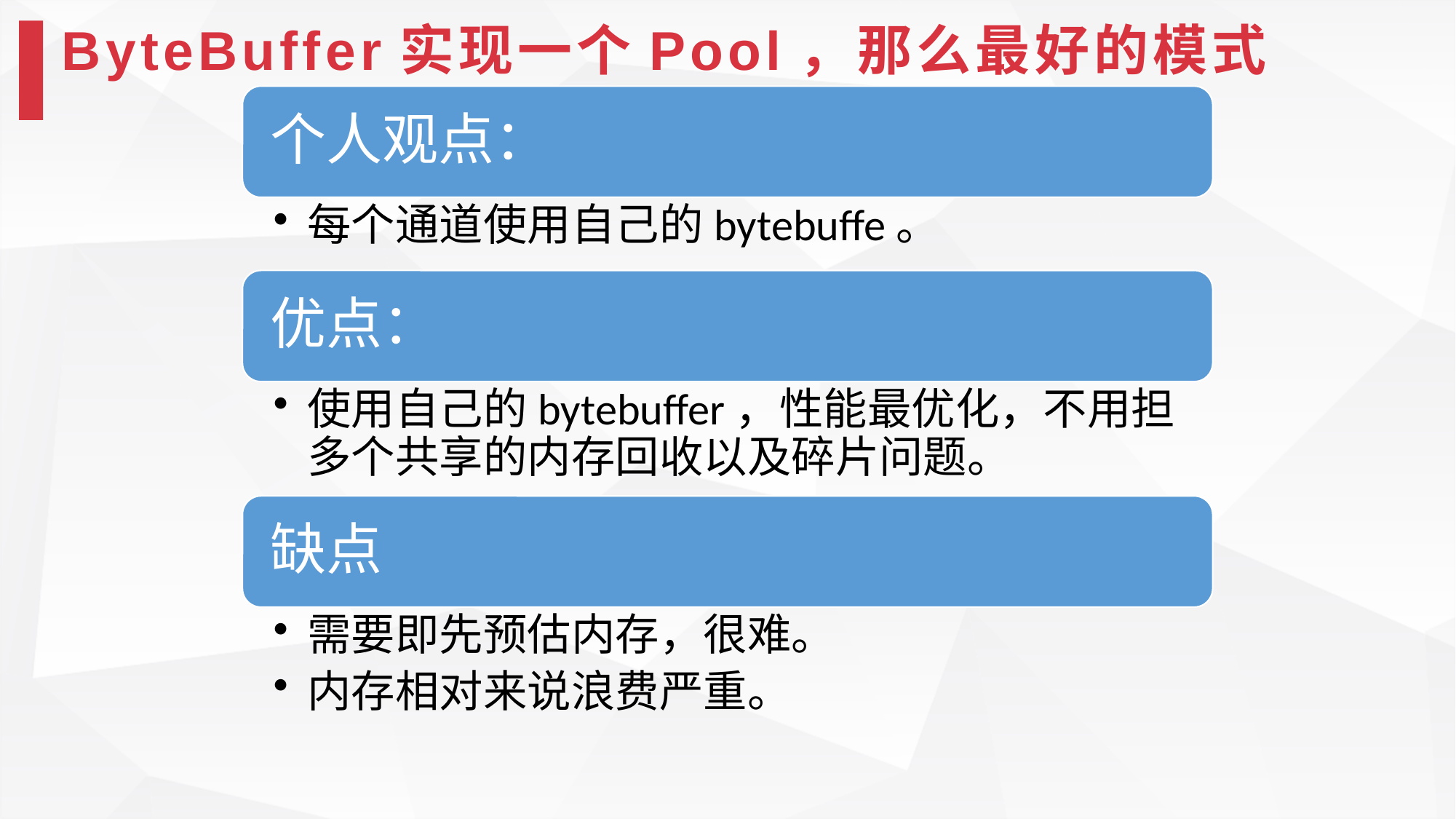

ByteBuffer实现一个Pool，那么最好的模式

个人观点：
每个通道使用自己的bytebuffe。
优点：
使用自己的bytebuffer，性能最优化，不用担多个共享的内存回收以及碎片问题。
缺点
需要即先预估内存，很难。
内存相对来说浪费严重。